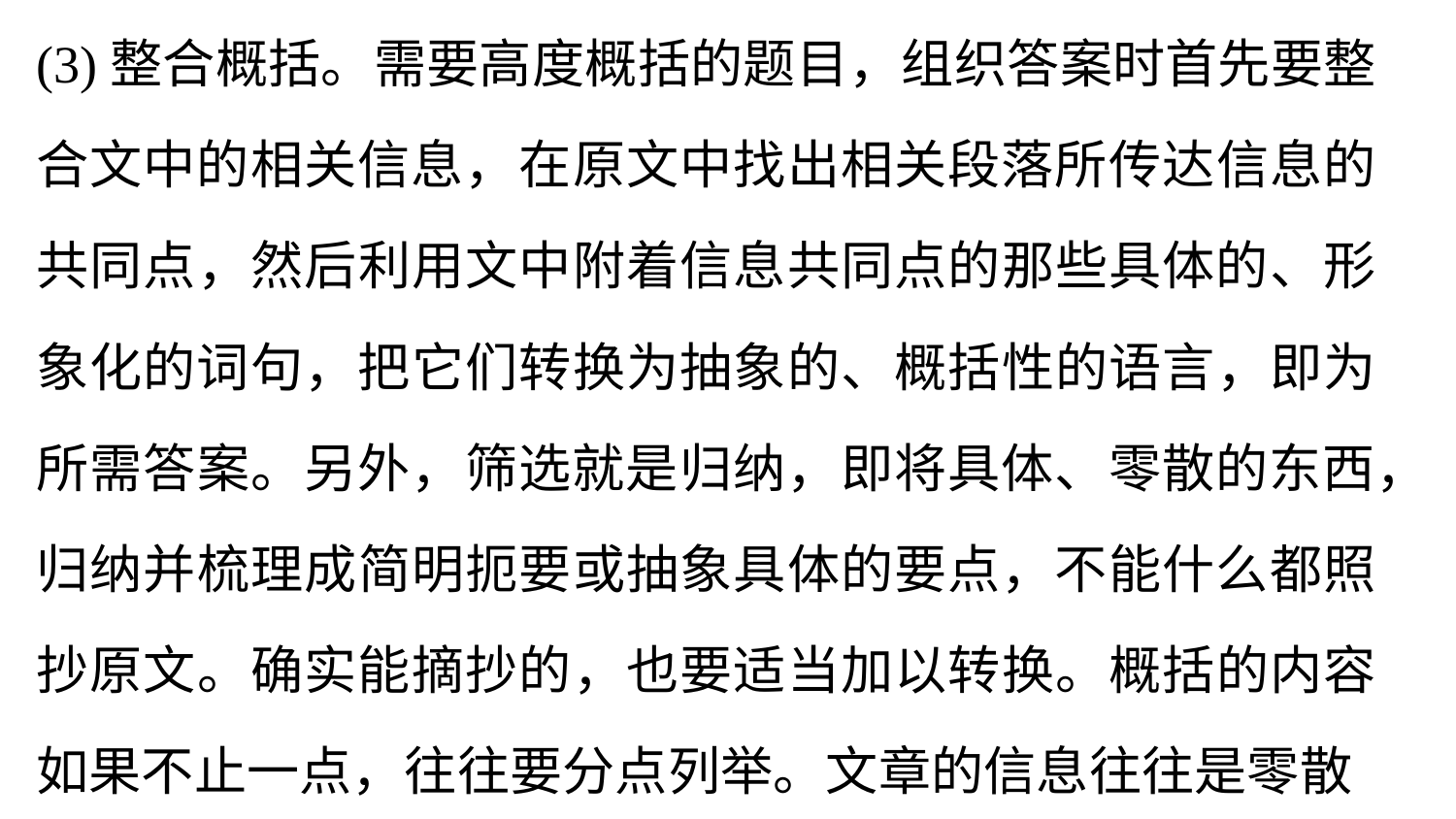

(3)整合概括。需要高度概括的题目，组织答案时首先要整合文中的相关信息，在原文中找出相关段落所传达信息的共同点，然后利用文中附着信息共同点的那些具体的、形象化的词句，把它们转换为抽象的、概括性的语言，即为所需答案。另外，筛选就是归纳，即将具体、零散的东西，归纳并梳理成简明扼要或抽象具体的要点，不能什么都照抄原文。确实能摘抄的，也要适当加以转换。概括的内容如果不止一点，往往要分点列举。文章的信息往往是零散